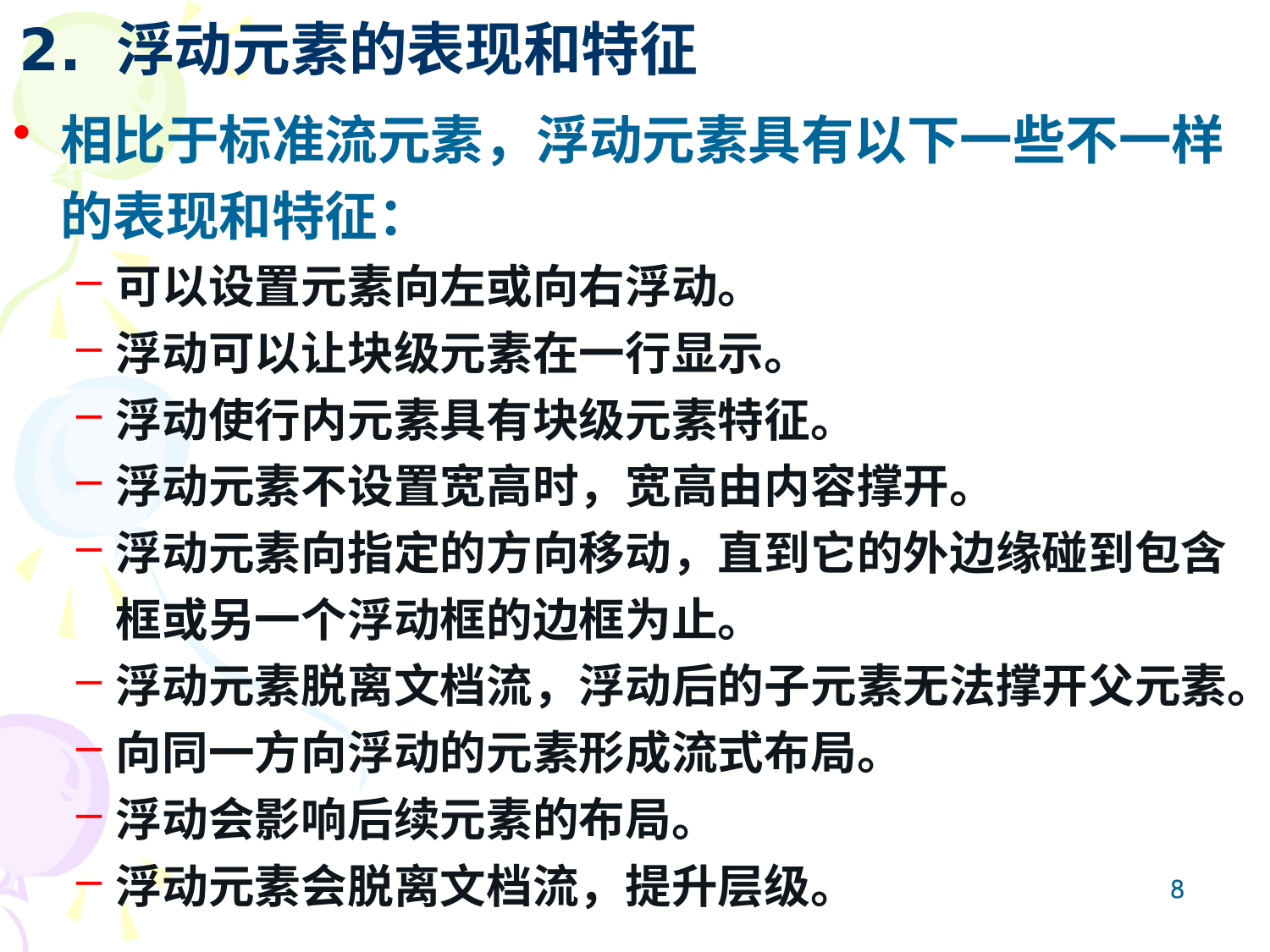

2. 浮动元素的表现和特征
# 相比于标准流元素，浮动元素具有以下一些不一样的表现和特征：
可以设置元素向左或向右浮动。
浮动可以让块级元素在一行显示。
浮动使行内元素具有块级元素特征。
浮动元素不设置宽高时，宽高由内容撑开。
浮动元素向指定的方向移动，直到它的外边缘碰到包含框或另一个浮动框的边框为止。
浮动元素脱离文档流，浮动后的子元素无法撑开父元素。
向同一方向浮动的元素形成流式布局。
浮动会影响后续元素的布局。
浮动元素会脱离文档流，提升层级。
8